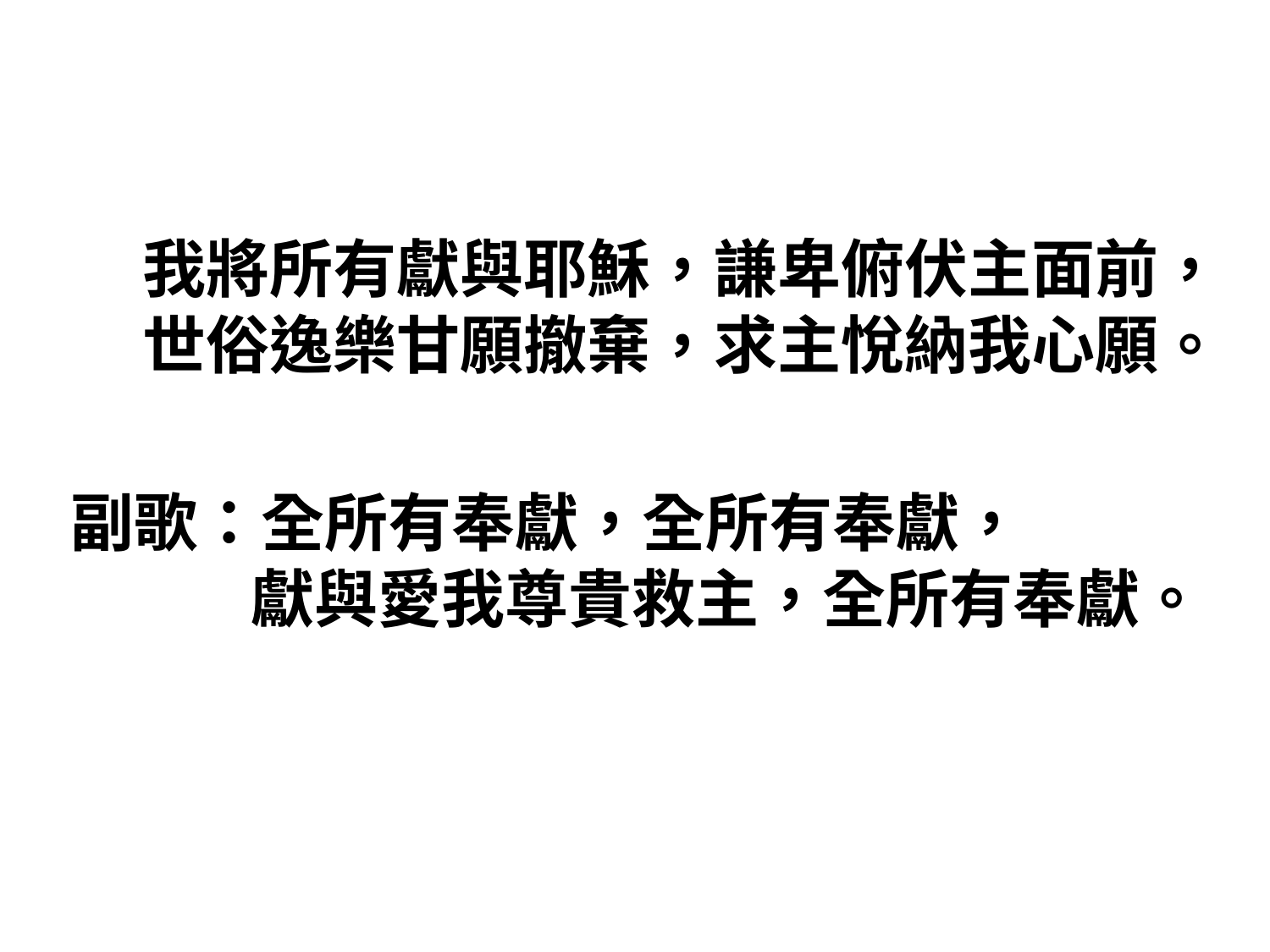

#
我將所有獻與耶穌，謙卑俯伏主面前，
世俗逸樂甘願撤棄，求主悅納我心願。

   副歌：全所有奉獻，全所有奉獻，
　　　獻與愛我尊貴救主，全所有奉獻。